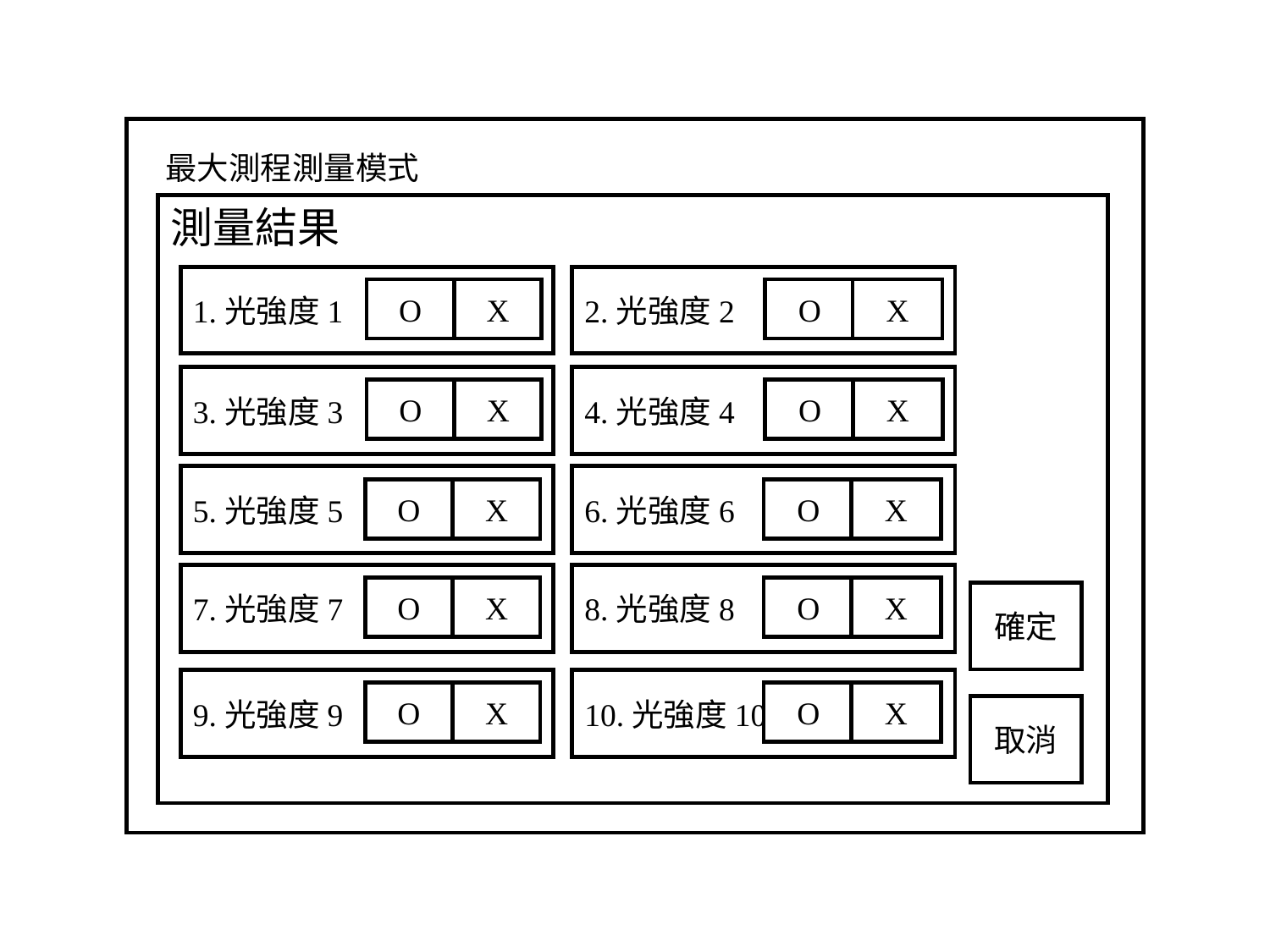

測量模式
最大測程測量模式
測量結果
1.光強度1
2.光強度2
O
X
O
X
3.光強度3
4.光強度4
O
X
O
X
5.光強度5
6.光強度6
O
X
O
X
7.光強度7
8.光強度8
O
X
O
X
確定
9.光強度9
10.光強度10
O
X
O
X
取消